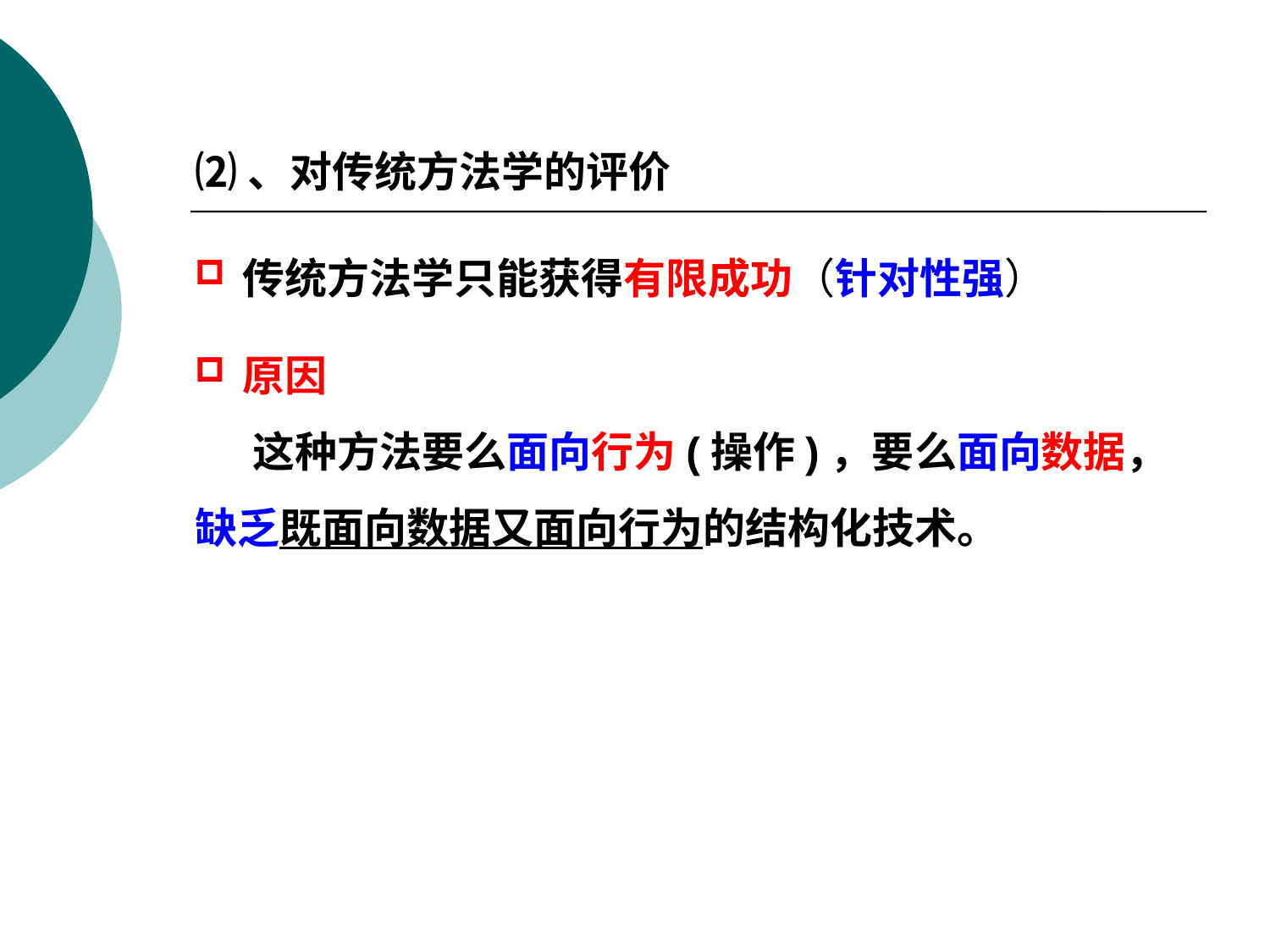

⑵、对传统方法学的评价
传统方法学只能获得有限成功（针对性强）
原因
     这种方法要么面向行为(操作)，要么面向数据，缺乏既面向数据又面向行为的结构化技术。